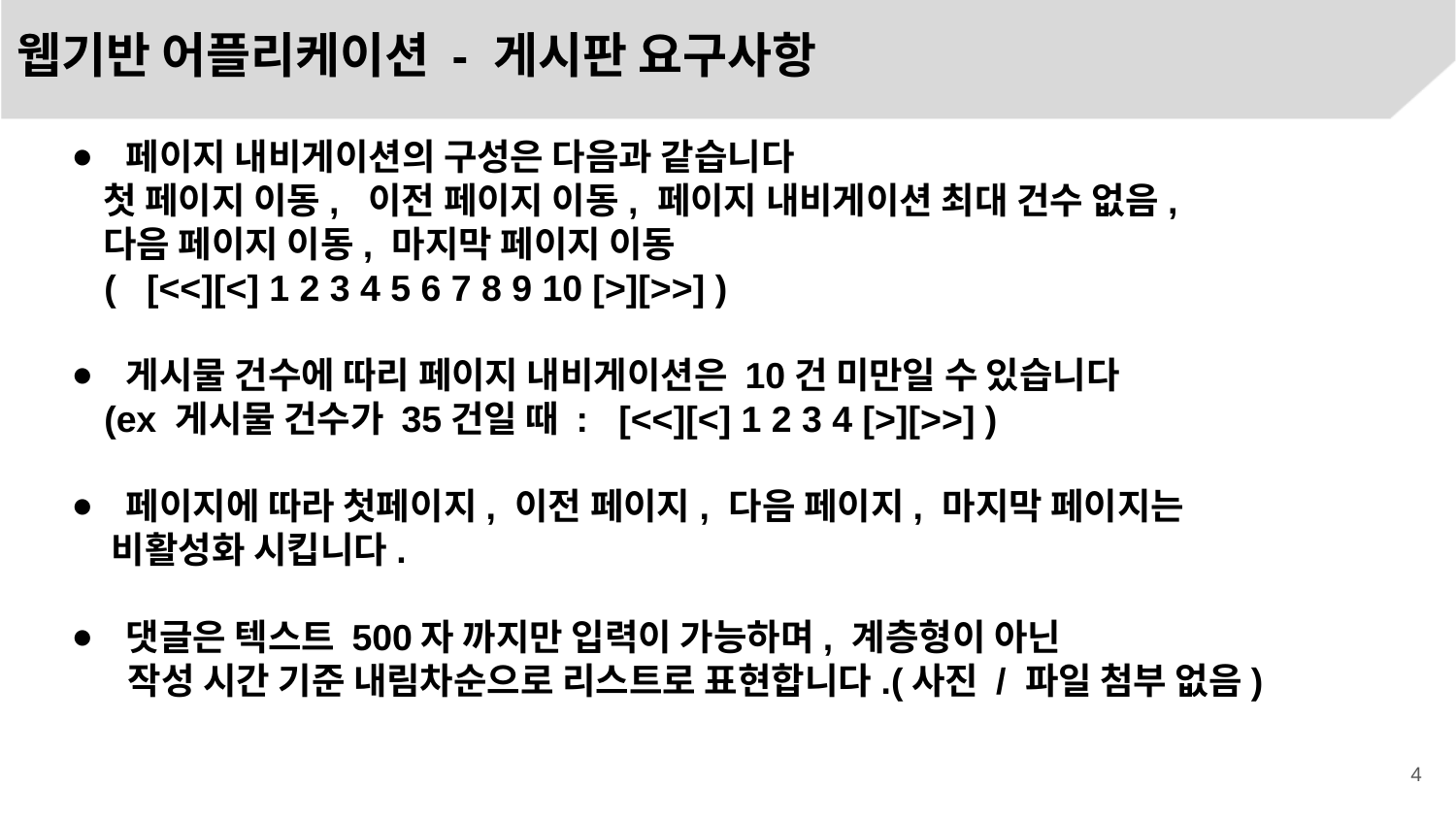

# 웹기반 어플리케이션 - 게시판 요구사항
페이지 내비게이션의 구성은 다음과 같습니다
     첫 페이지 이동,  이전 페이지 이동, 페이지 내비게이션 최대 건수 없음,
     다음 페이지 이동, 마지막 페이지 이동
     (   [<<][<] 1 2 3 4 5 6 7 8 9 10 [>][>>] )

게시물 건수에 따리 페이지 내비게이션은 10건 미만일 수 있습니다
     (ex 게시물 건수가 35건일 때 :   [<<][<] 1 2 3 4 [>][>>] )

페이지에 따라 첫페이지, 이전 페이지, 다음 페이지, 마지막 페이지는
      비활성화 시킵니다.

댓글은 텍스트 500자 까지만 입력이 가능하며, 계층형이 아닌
        작성 시간 기준 내림차순으로 리스트로 표현합니다.(사진 / 파일 첨부 없음)

4